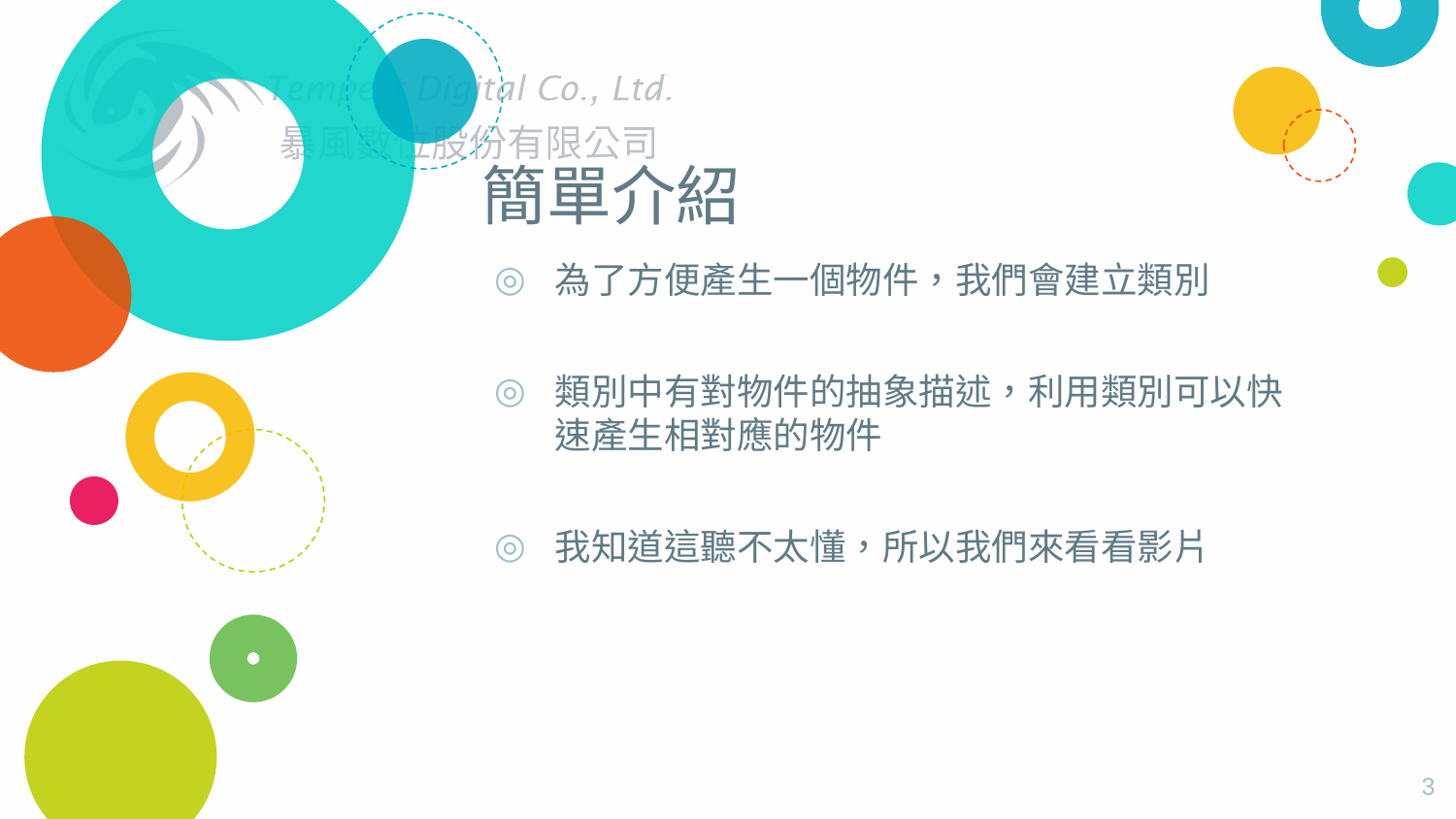

# 簡單介紹
為了方便產生一個物件，我們會建立類別

類別中有對物件的抽象描述，利用類別可以快速產生相對應的物件

我知道這聽不太懂，所以我們來看看影片
3